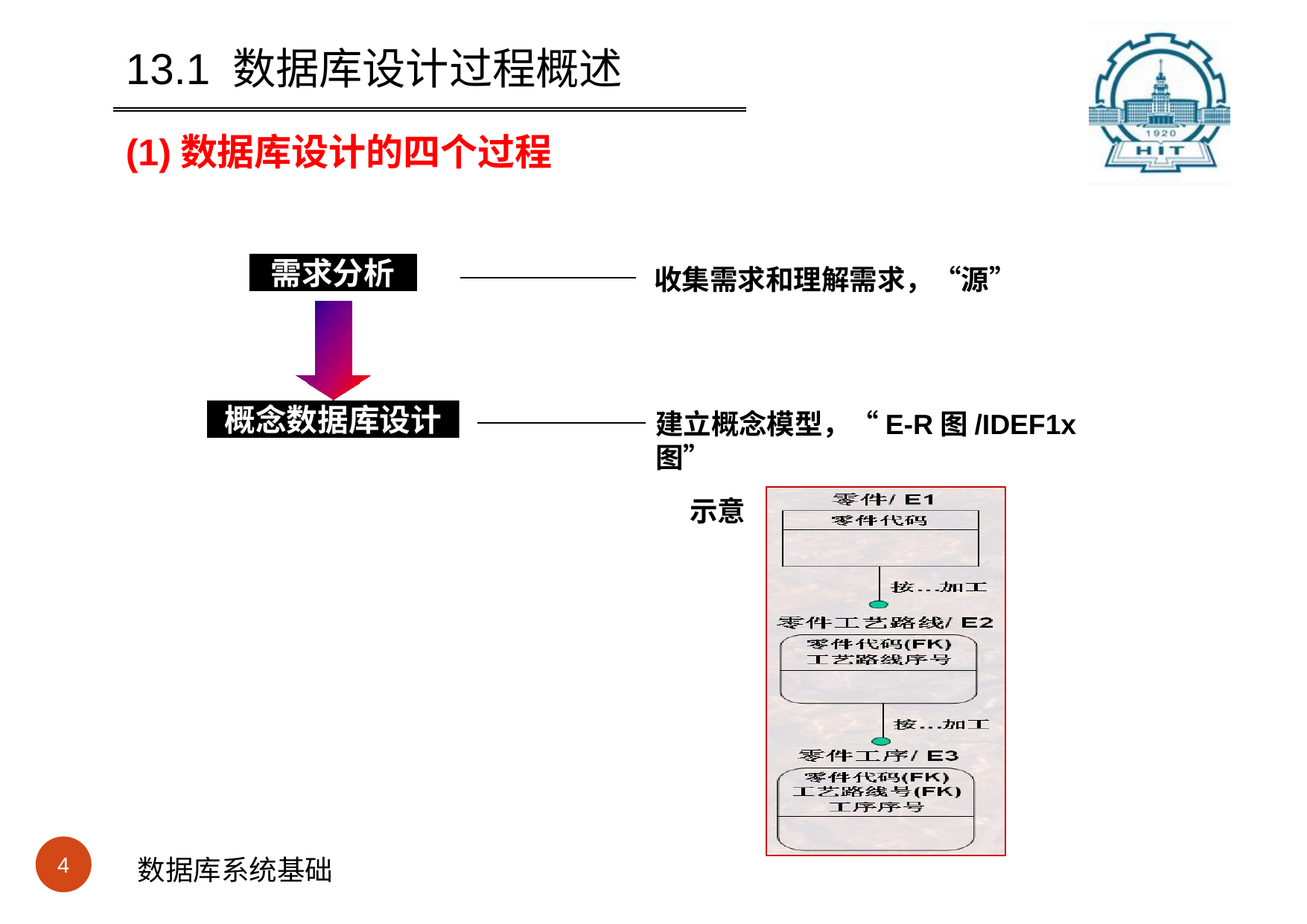

# 13.1 数据库设计过程概述
(1)数据库设计的四个过程

需求分析
收集需求和理解需求，“源”

概念数据库设计
建立概念模型，“E-R图/IDEF1x图”

示意